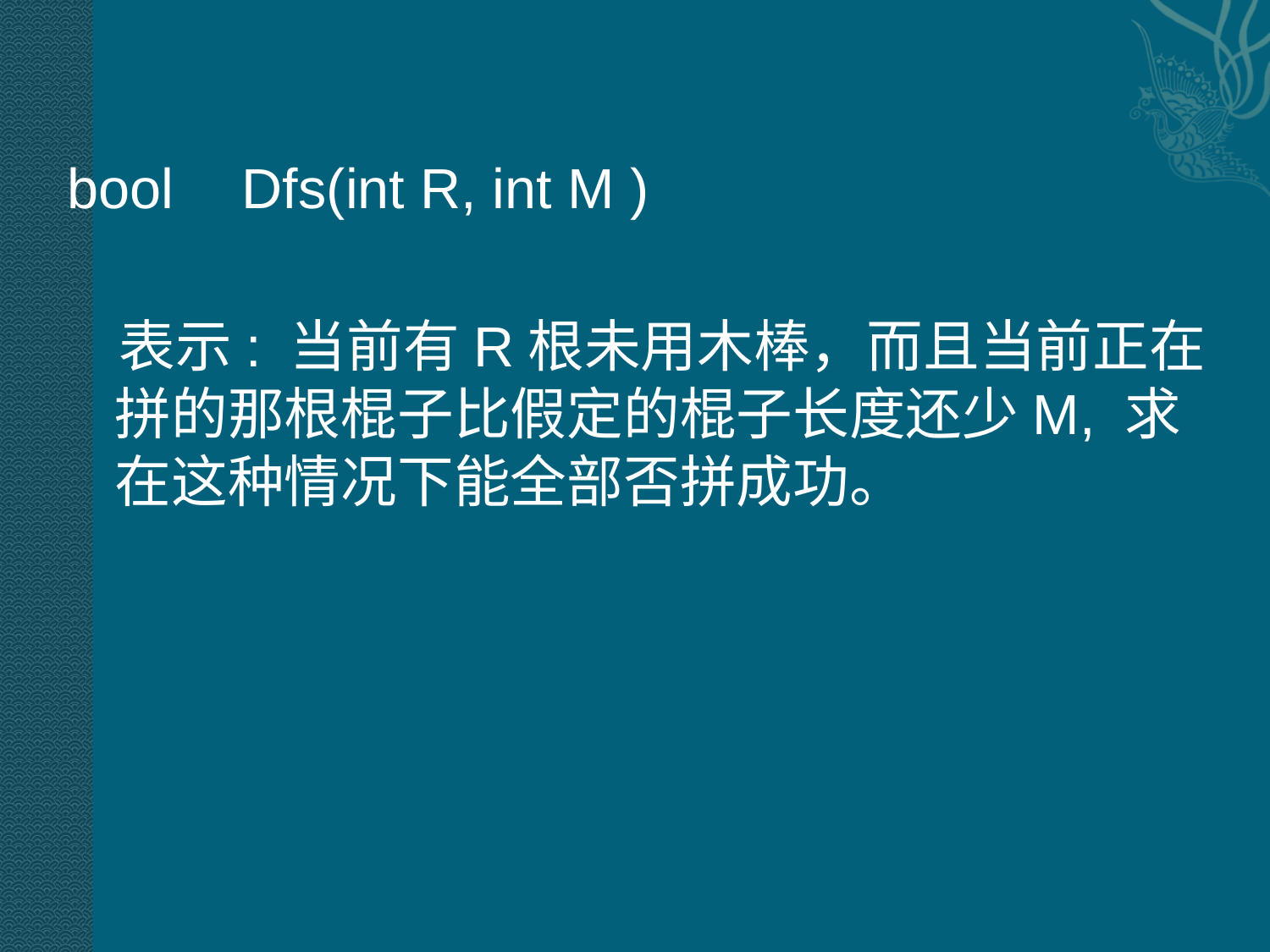

bool	Dfs(int R, int M )

   表示: 当前有R根未用木棒，而且当前正在拼的那根棍子比假定的棍子长度还少M, 求在这种情况下能全部否拼成功。